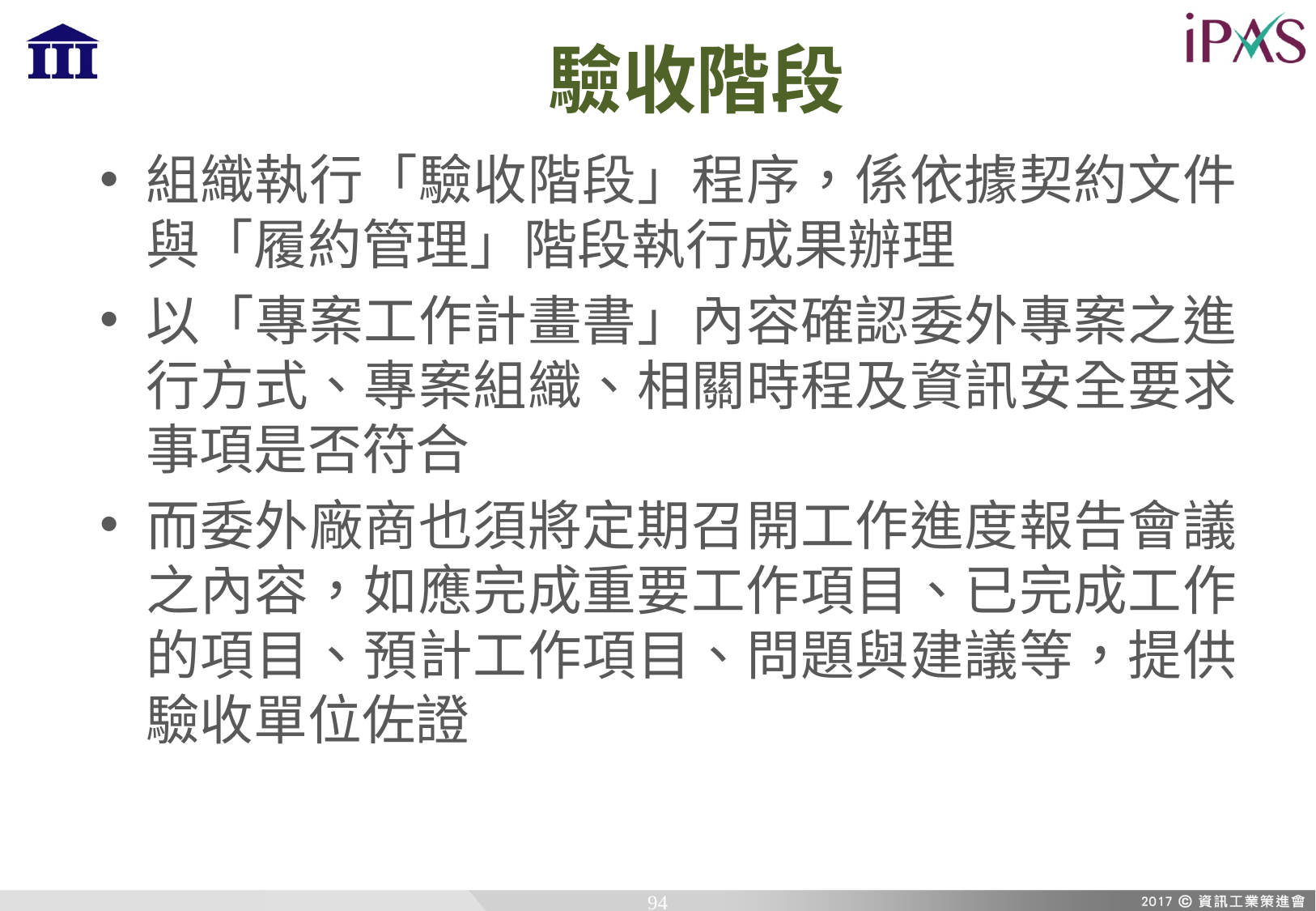

# 驗收階段
組織執行「驗收階段」程序，係依據契約文件與「履約管理」階段執行成果辦理
以「專案工作計畫書」內容確認委外專案之進行方式、專案組織、相關時程及資訊安全要求事項是否符合
而委外廠商也須將定期召開工作進度報告會議之內容，如應完成重要工作項目、已完成工作的項目、預計工作項目、問題與建議等，提供驗收單位佐證
94